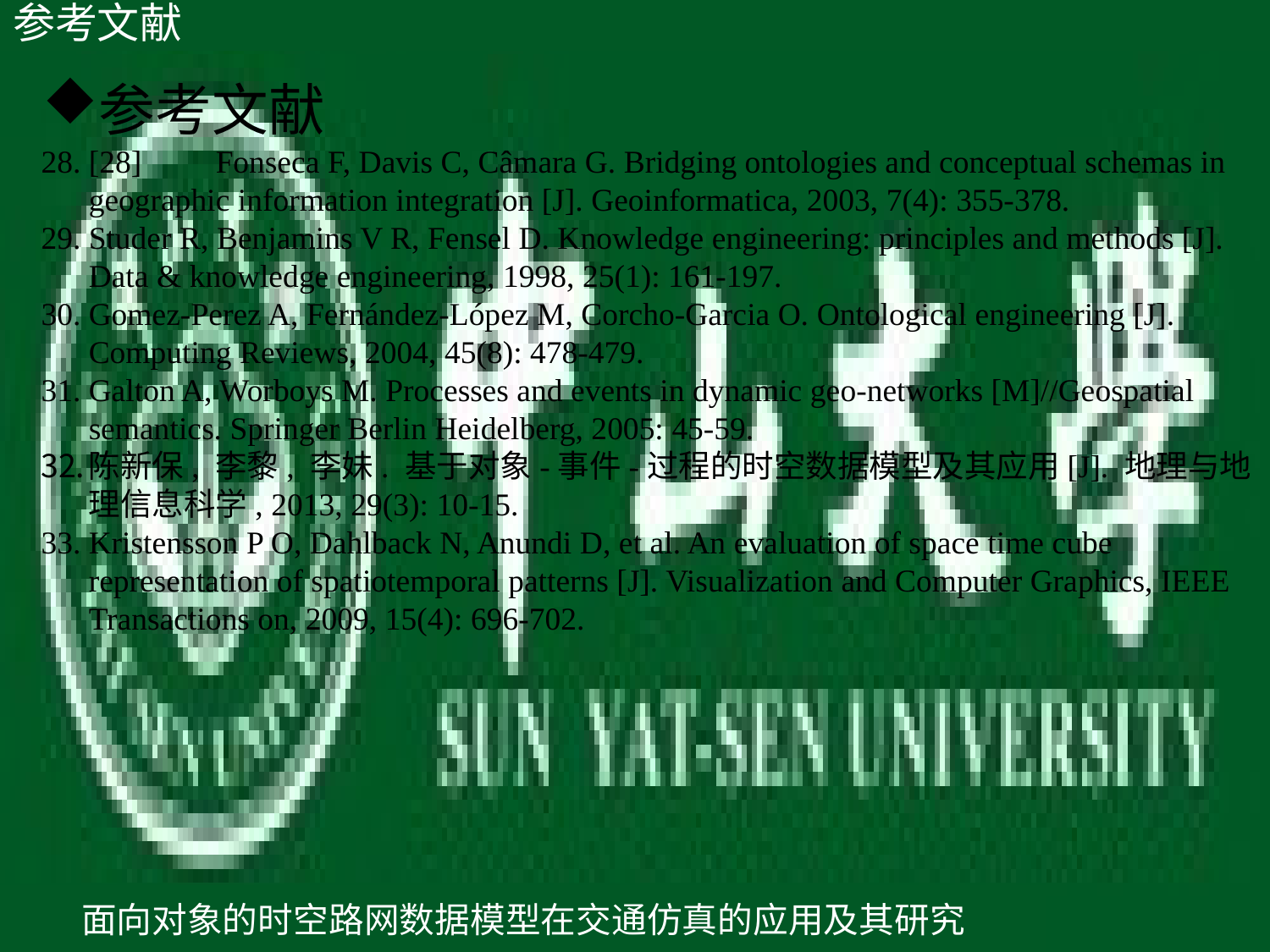

# 参考文献
25
参考文献
[28]	Fonseca F, Davis C, Câmara G. Bridging ontologies and conceptual schemas in geographic information integration [J]. Geoinformatica, 2003, 7(4): 355-378.
Studer R, Benjamins V R, Fensel D. Knowledge engineering: principles and methods [J]. Data & knowledge engineering, 1998, 25(1): 161-197.
Gomez-Perez A, Fernández-López M, Corcho-Garcia O. Ontological engineering [J]. Computing Reviews, 2004, 45(8): 478-479.
Galton A, Worboys M. Processes and events in dynamic geo-networks [M]//Geospatial semantics. Springer Berlin Heidelberg, 2005: 45-59.
陈新保, 李黎, 李妹. 基于对象-事件-过程的时空数据模型及其应用[J]. 地理与地理信息科学, 2013, 29(3): 10-15.
Kristensson P O, Dahlback N, Anundi D, et al. An evaluation of space time cube representation of spatiotemporal patterns [J]. Visualization and Computer Graphics, IEEE Transactions on, 2009, 15(4): 696-702.